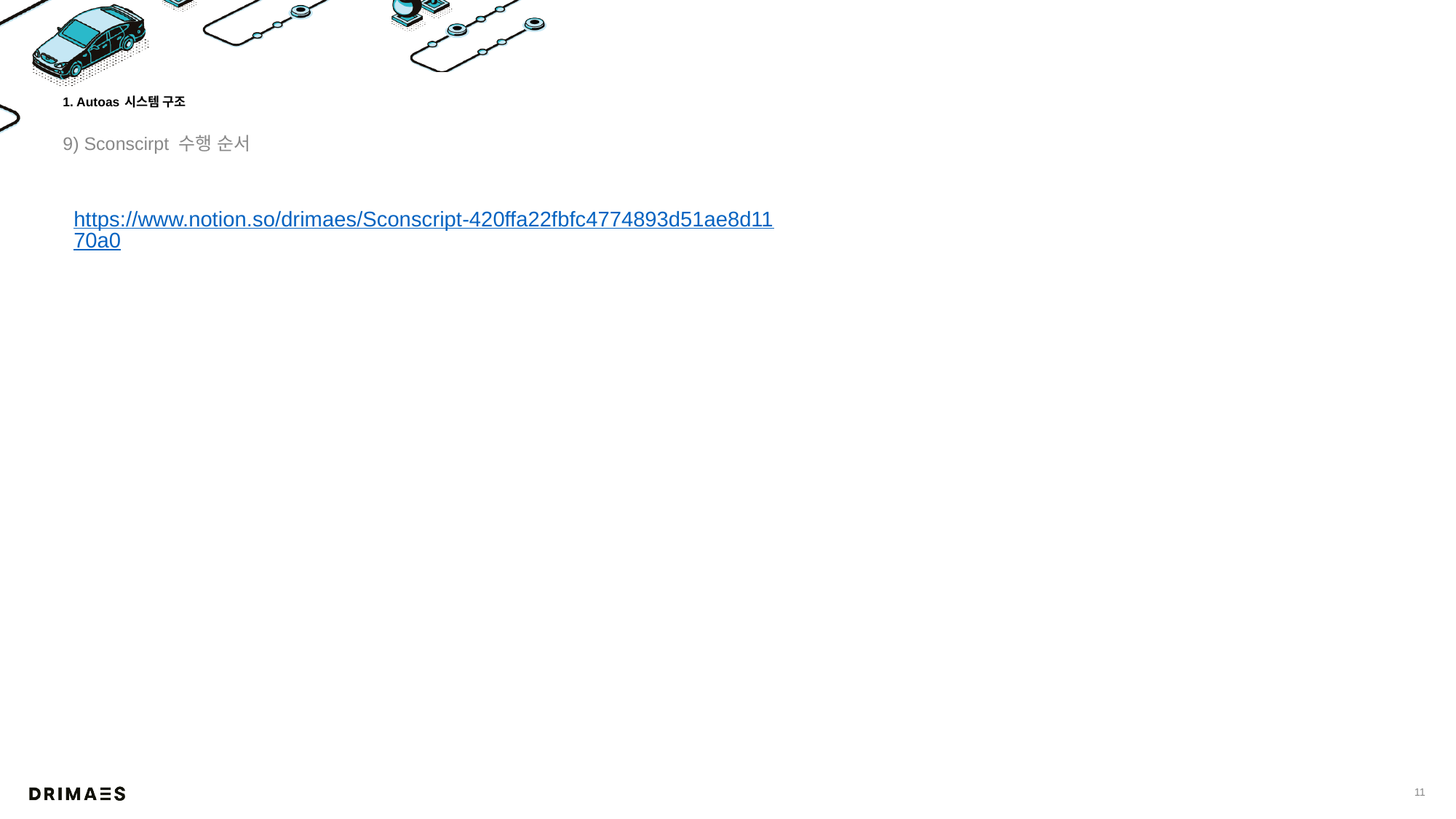

# 1. Autoas 시스템 구조
9) Sconscirpt 수행 순서
https://www.notion.so/drimaes/Sconscript-420ffa22fbfc4774893d51ae8d1170a0